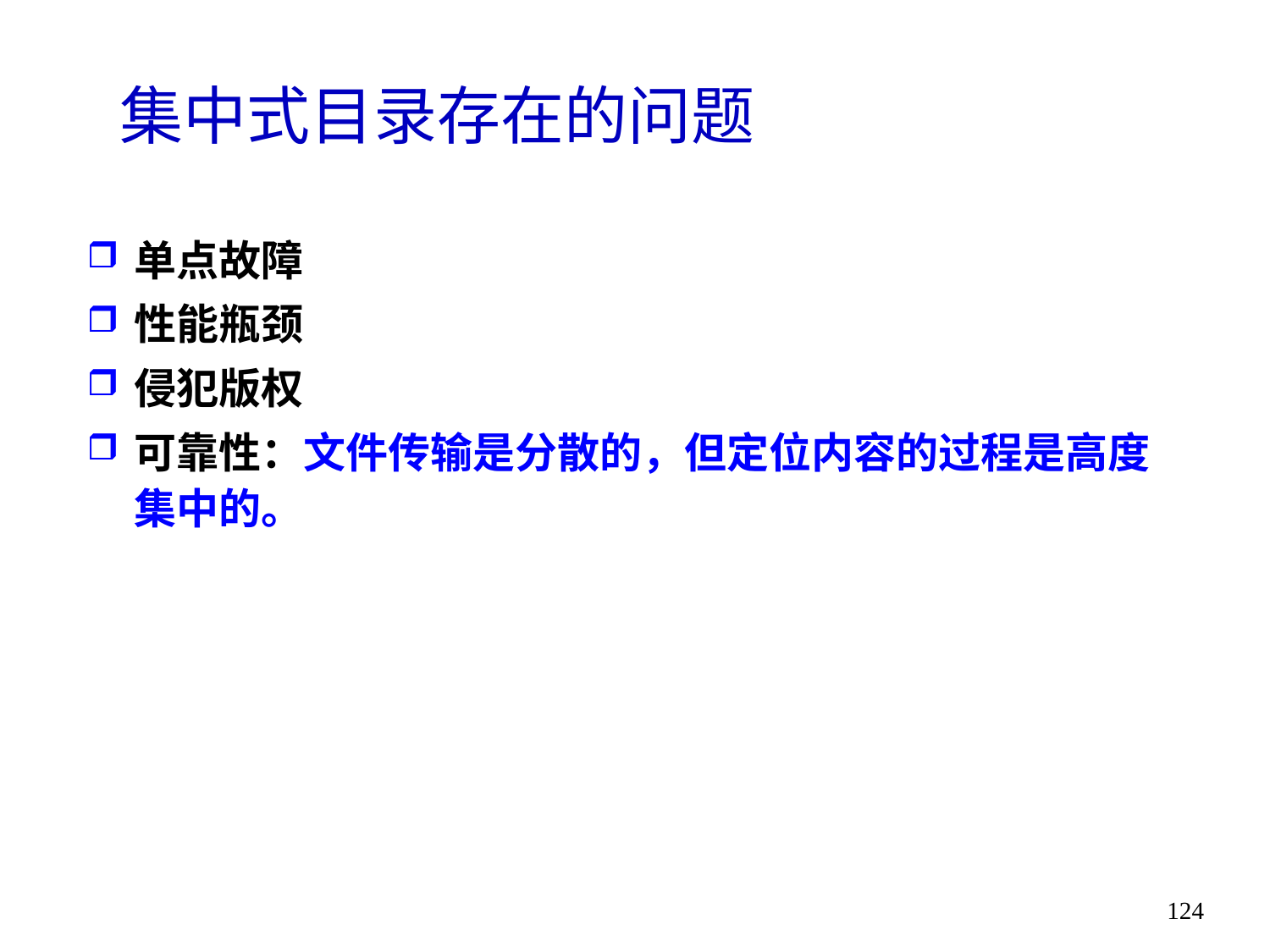

# 集中式目录存在的问题
单点故障
性能瓶颈
侵犯版权
可靠性：文件传输是分散的，但定位内容的过程是高度集中的。

124